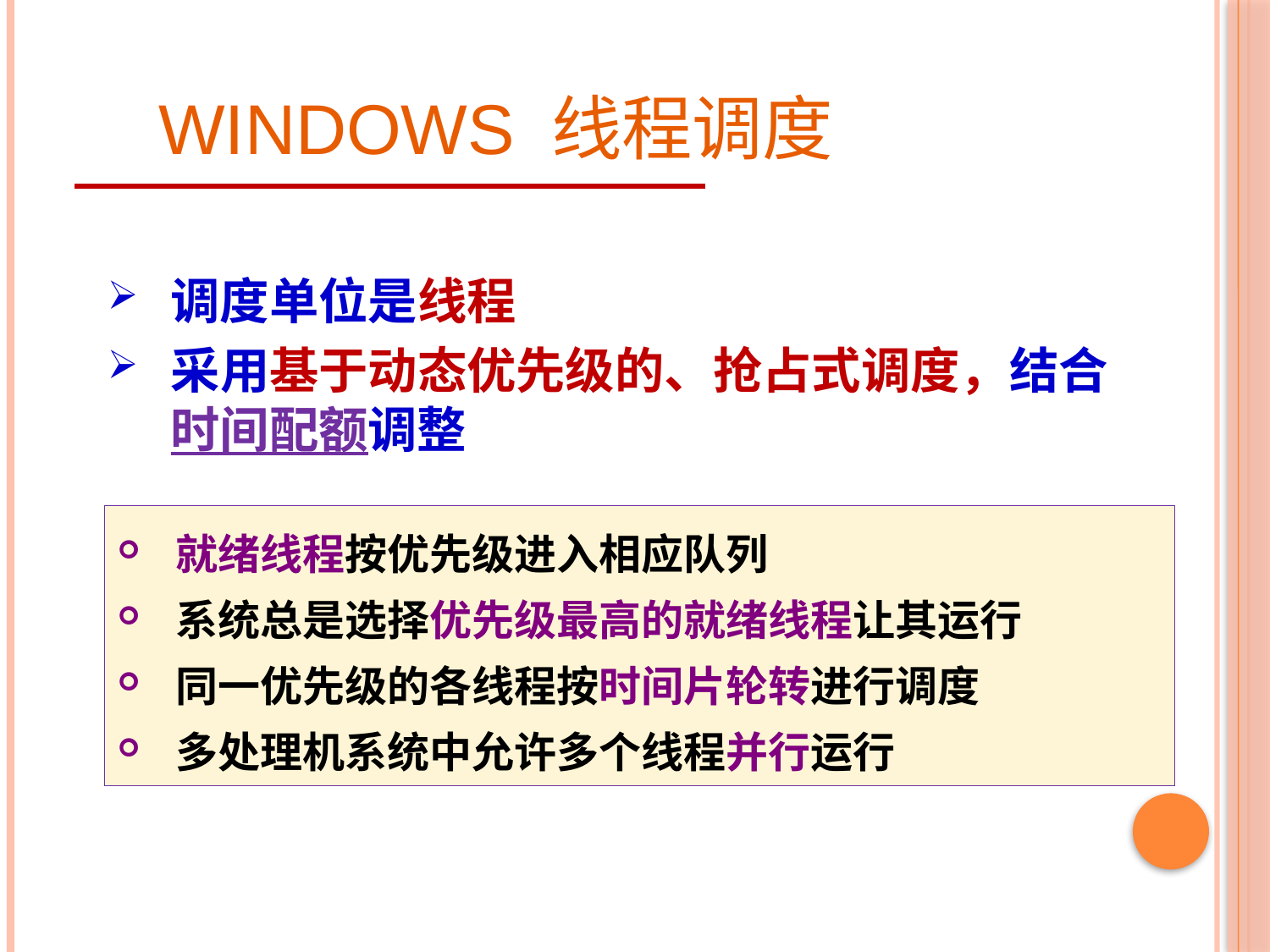

# Windows 线程调度
调度单位是线程
采用基于动态优先级的、抢占式调度，结合时间配额调整
 就绪线程按优先级进入相应队列
 系统总是选择优先级最高的就绪线程让其运行
 同一优先级的各线程按时间片轮转进行调度
 多处理机系统中允许多个线程并行运行